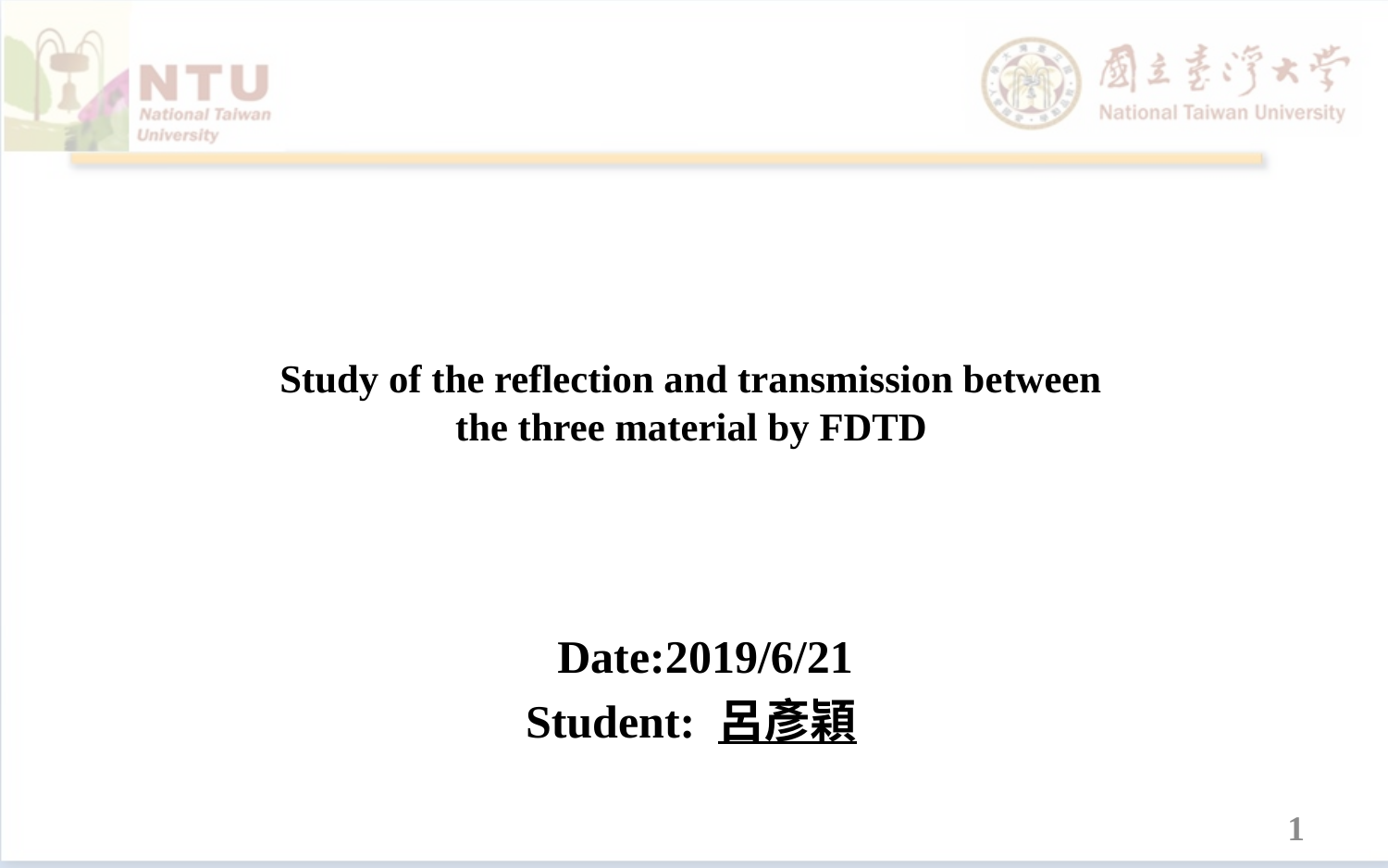

# Study of the reflection and transmission between the three material by FDTD
 Date:2019/6/21
Student: 呂彥穎
1